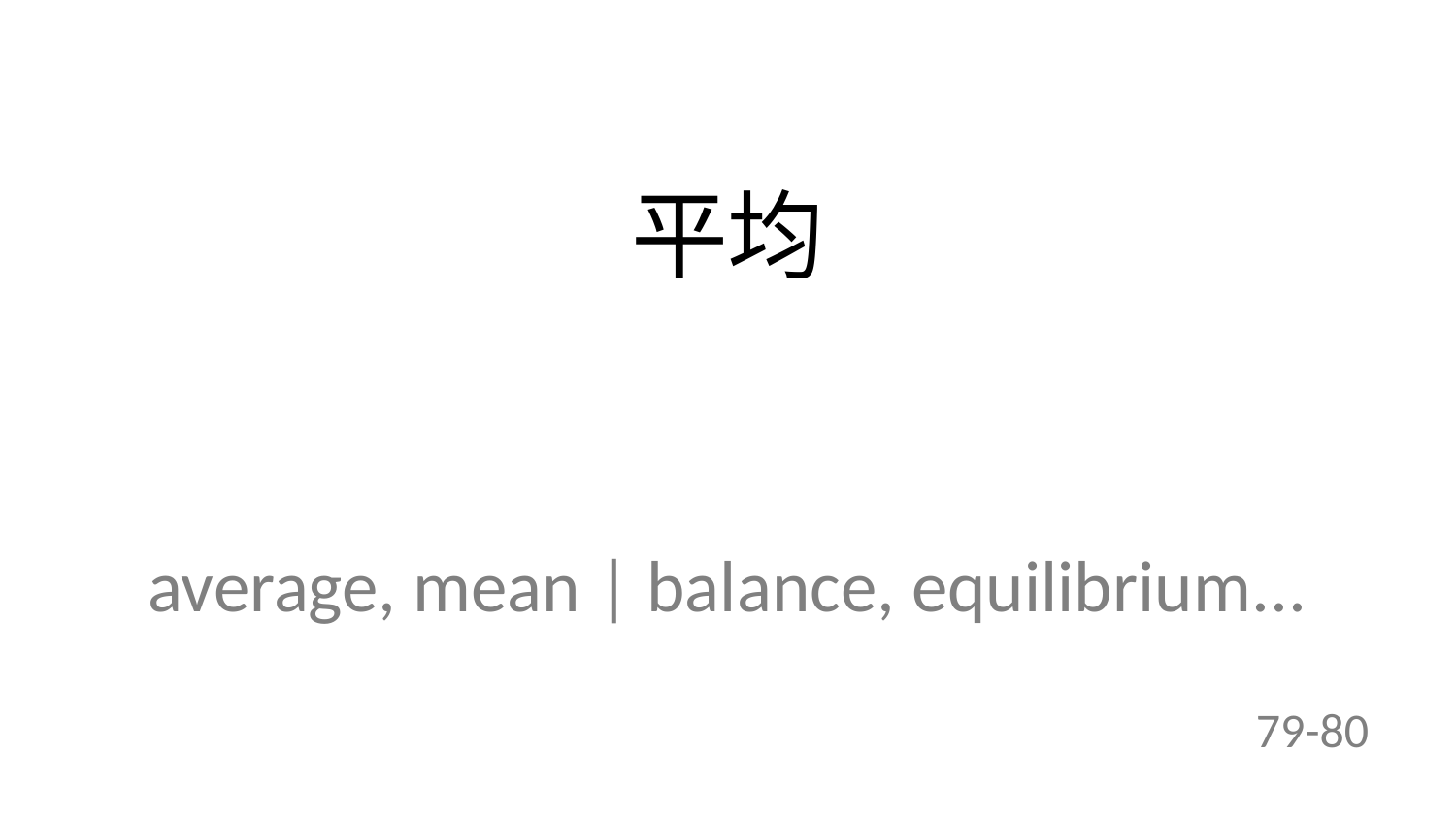

平均

average, mean | balance, equilibrium...
79-80